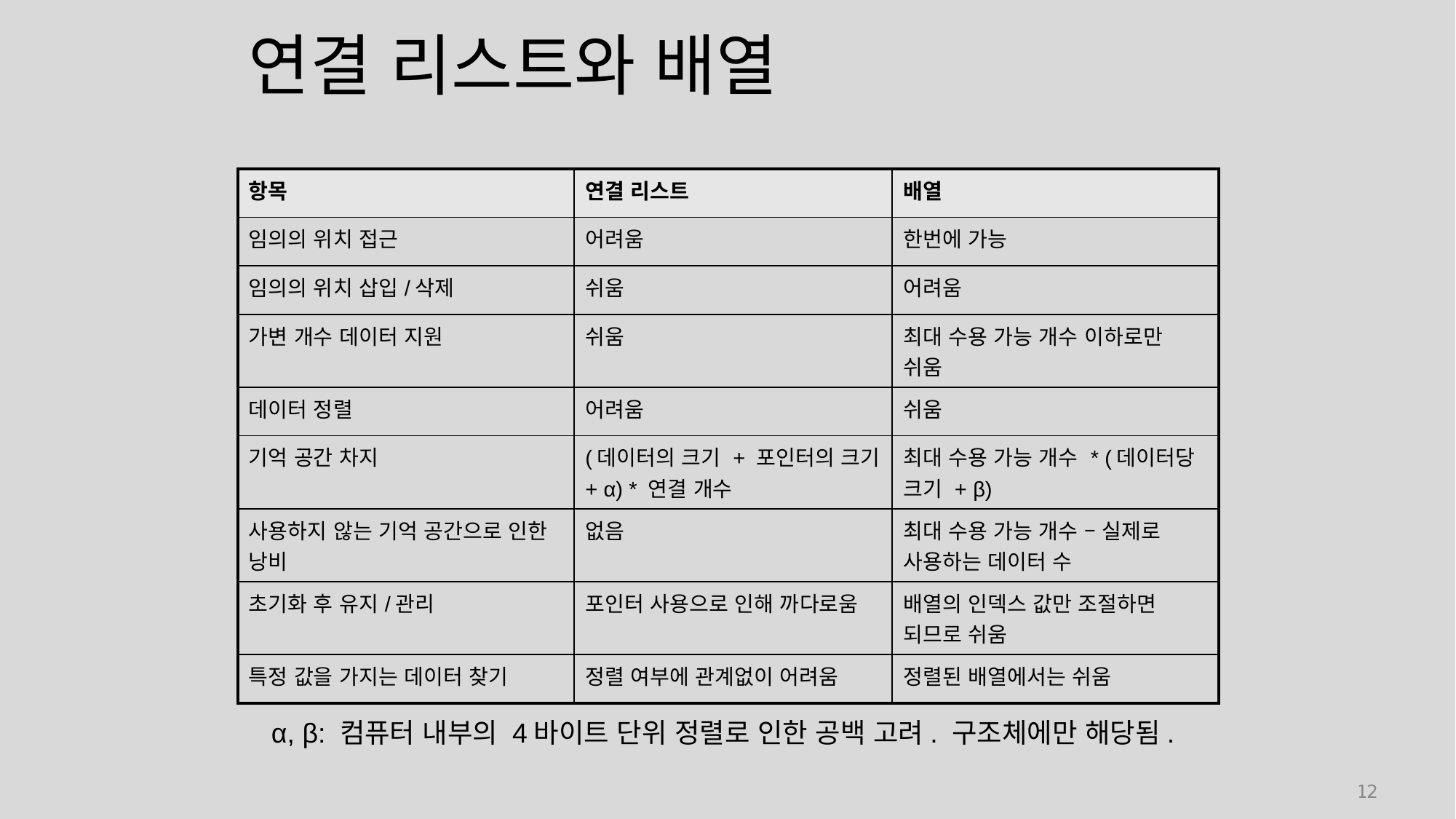

# 연결 리스트와 배열
| 항목 | 연결 리스트 | 배열 |
| --- | --- | --- |
| 임의의 위치 접근 | 어려움 | 한번에 가능 |
| 임의의 위치 삽입/삭제 | 쉬움 | 어려움 |
| 가변 개수 데이터 지원 | 쉬움 | 최대 수용 가능 개수 이하로만 쉬움 |
| 데이터 정렬 | 어려움 | 쉬움 |
| 기억 공간 차지 | (데이터의 크기 + 포인터의 크기 + α) \* 연결 개수 | 최대 수용 가능 개수 \* (데이터당 크기 + β) |
| 사용하지 않는 기억 공간으로 인한 낭비 | 없음 | 최대 수용 가능 개수 – 실제로 사용하는 데이터 수 |
| 초기화 후 유지/관리 | 포인터 사용으로 인해 까다로움 | 배열의 인덱스 값만 조절하면 되므로 쉬움 |
| 특정 값을 가지는 데이터 찾기 | 정렬 여부에 관계없이 어려움 | 정렬된 배열에서는 쉬움 |
α, β: 컴퓨터 내부의 4바이트 단위 정렬로 인한 공백 고려. 구조체에만 해당됨.
12